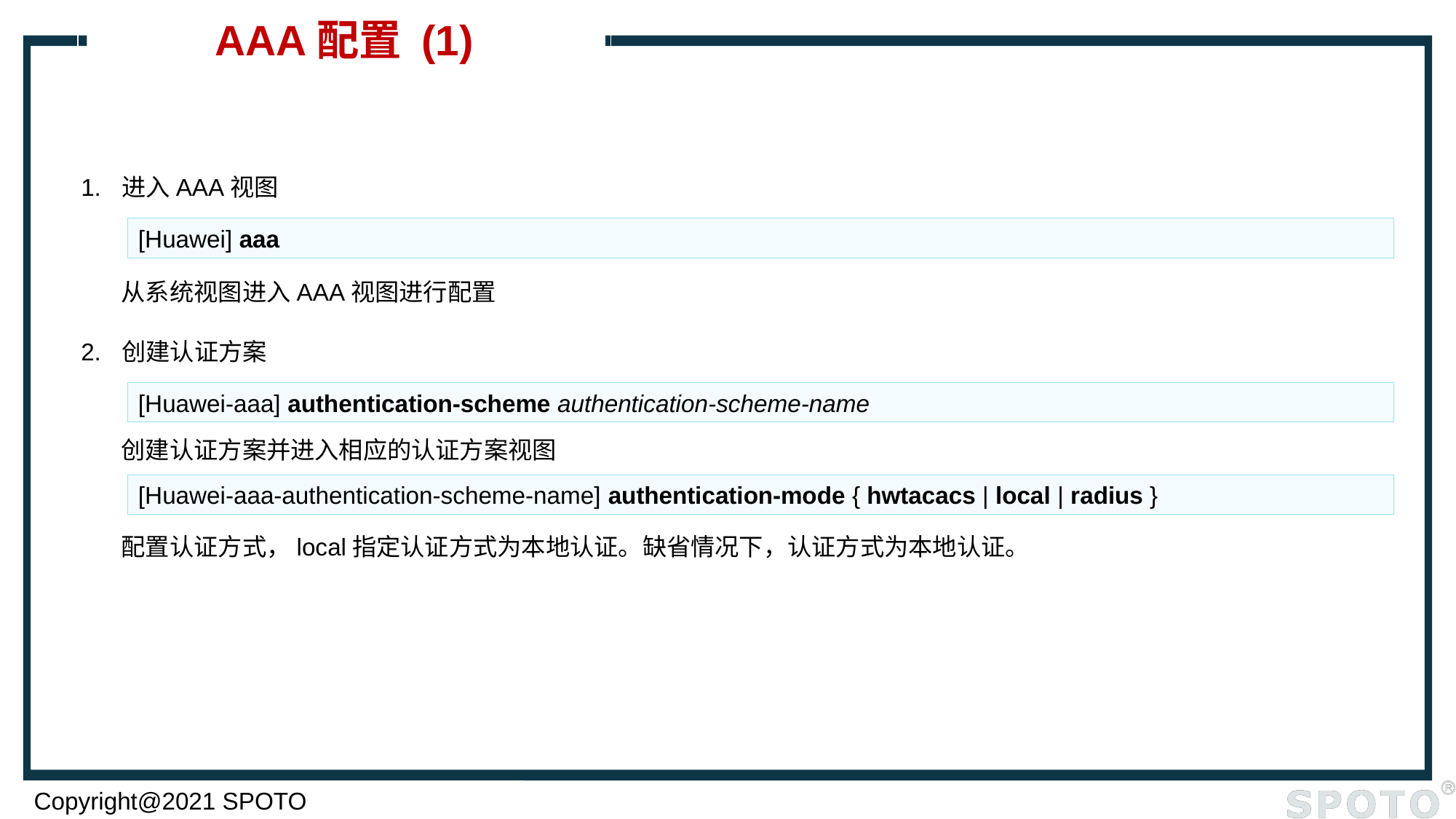

# AAA配置 (1)
进入AAA视图
[Huawei] aaa
从系统视图进入AAA视图进行配置
创建认证方案
[Huawei-aaa] authentication-scheme authentication-scheme-name
创建认证方案并进入相应的认证方案视图
[Huawei-aaa-authentication-scheme-name] authentication-mode { hwtacacs | local | radius }
配置认证方式，local指定认证方式为本地认证。缺省情况下，认证方式为本地认证。